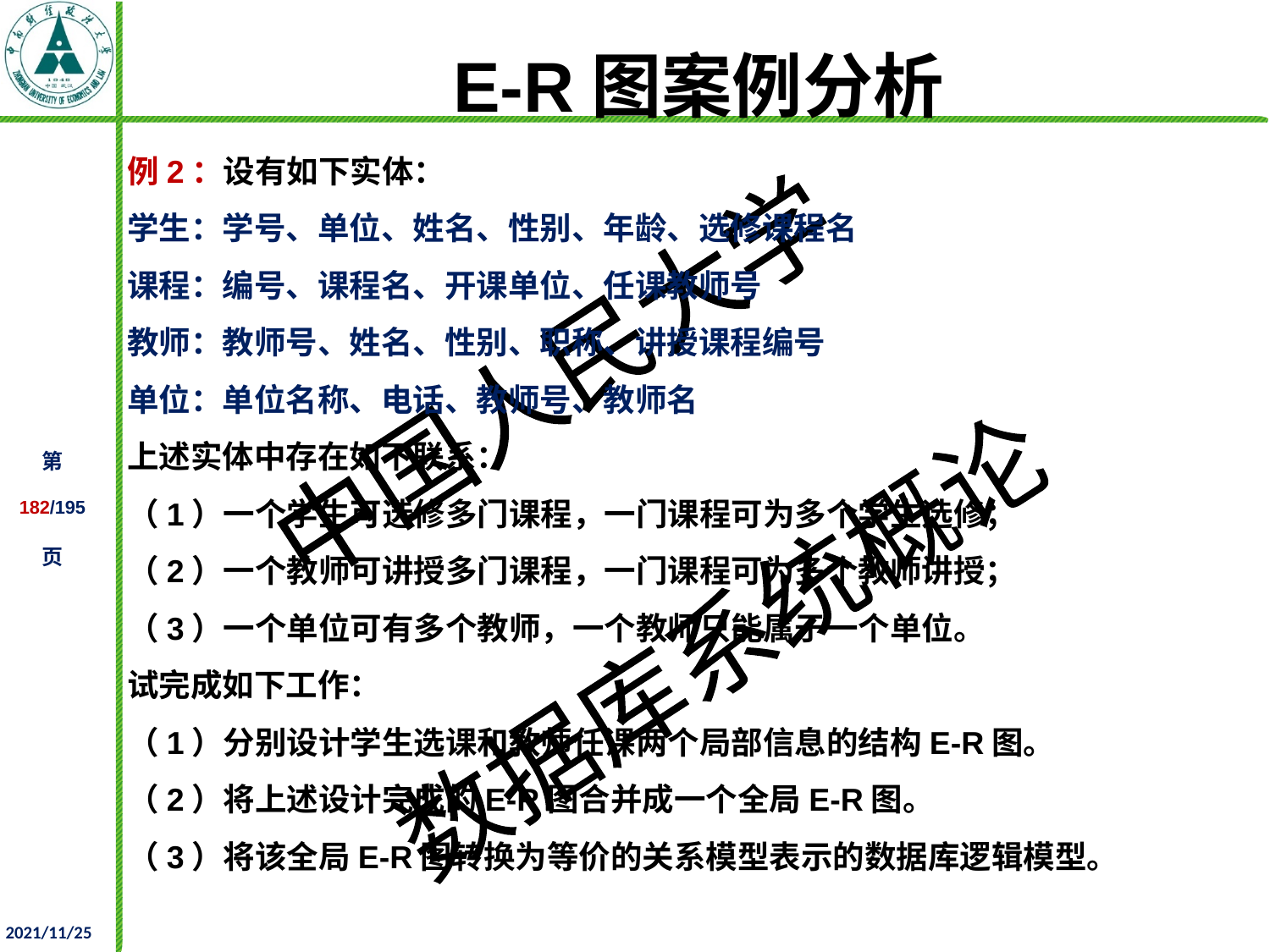

E-R图案例分析
例2：设有如下实体：
学生：学号、单位、姓名、性别、年龄、选修课程名
课程：编号、课程名、开课单位、任课教师号
教师：教师号、姓名、性别、职称、讲授课程编号
单位：单位名称、电话、教师号、教师名
上述实体中存在如下联系：
（1）一个学生可选修多门课程，一门课程可为多个学生选修；
（2）一个教师可讲授多门课程，一门课程可为多个教师讲授；
（3）一个单位可有多个教师，一个教师只能属于一个单位。
试完成如下工作：
（1）分别设计学生选课和教师任课两个局部信息的结构E-R图。
（2）将上述设计完成的E-R图合并成一个全局E-R图。
（3）将该全局E-R图转换为等价的关系模型表示的数据库逻辑模型。
2021/11/25